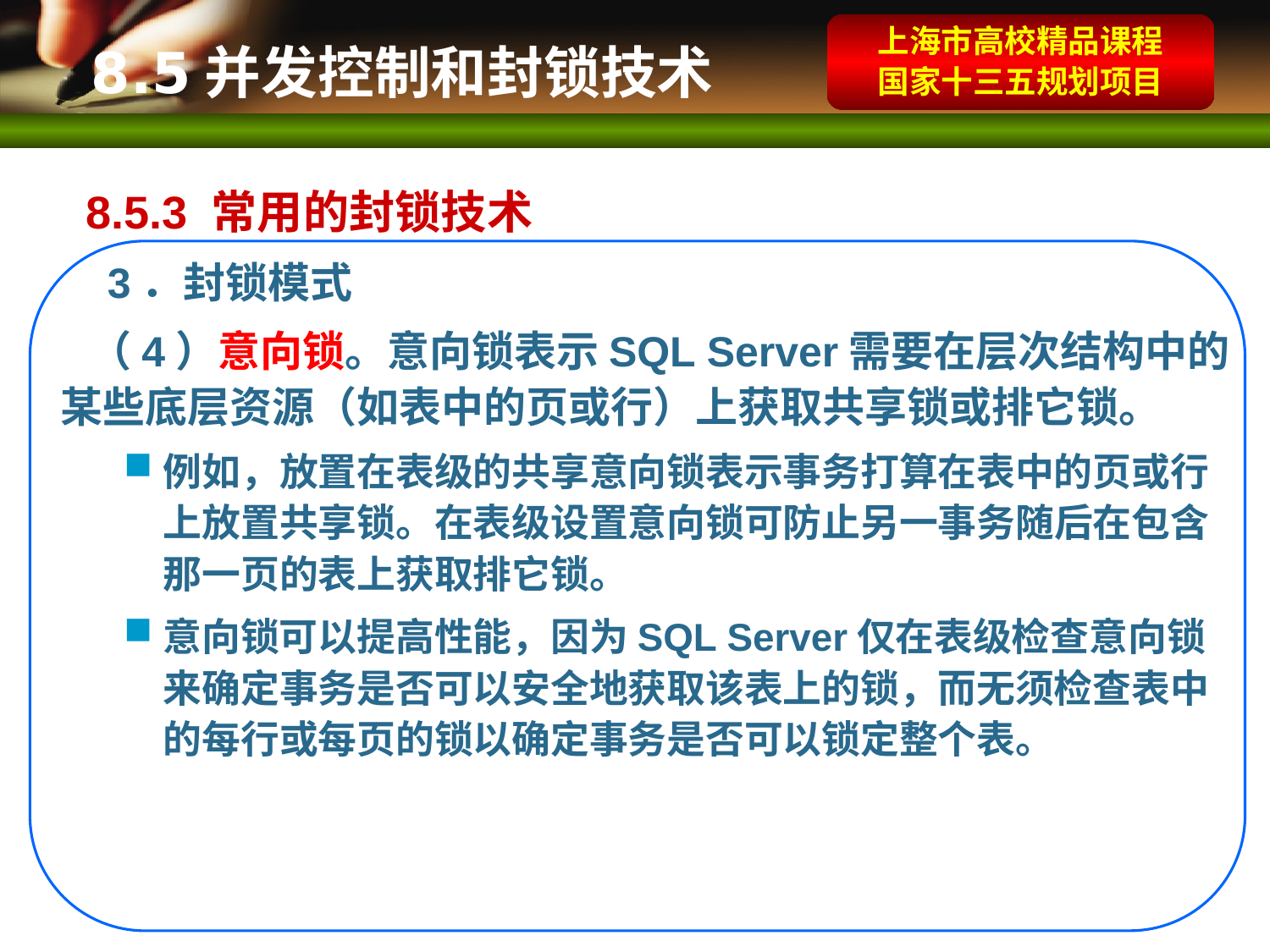

上海市高校精品课程
国家十三五规划项目
    8.5并发控制和封锁技术
  8.5.3 常用的封锁技术
    3．封锁模式
  （4）意向锁。意向锁表示SQL Server需要在层次结构中的某些底层资源（如表中的页或行）上获取共享锁或排它锁。
例如，放置在表级的共享意向锁表示事务打算在表中的页或行上放置共享锁。在表级设置意向锁可防止另一事务随后在包含那一页的表上获取排它锁。
意向锁可以提高性能，因为SQL Server仅在表级检查意向锁来确定事务是否可以安全地获取该表上的锁，而无须检查表中的每行或每页的锁以确定事务是否可以锁定整个表。